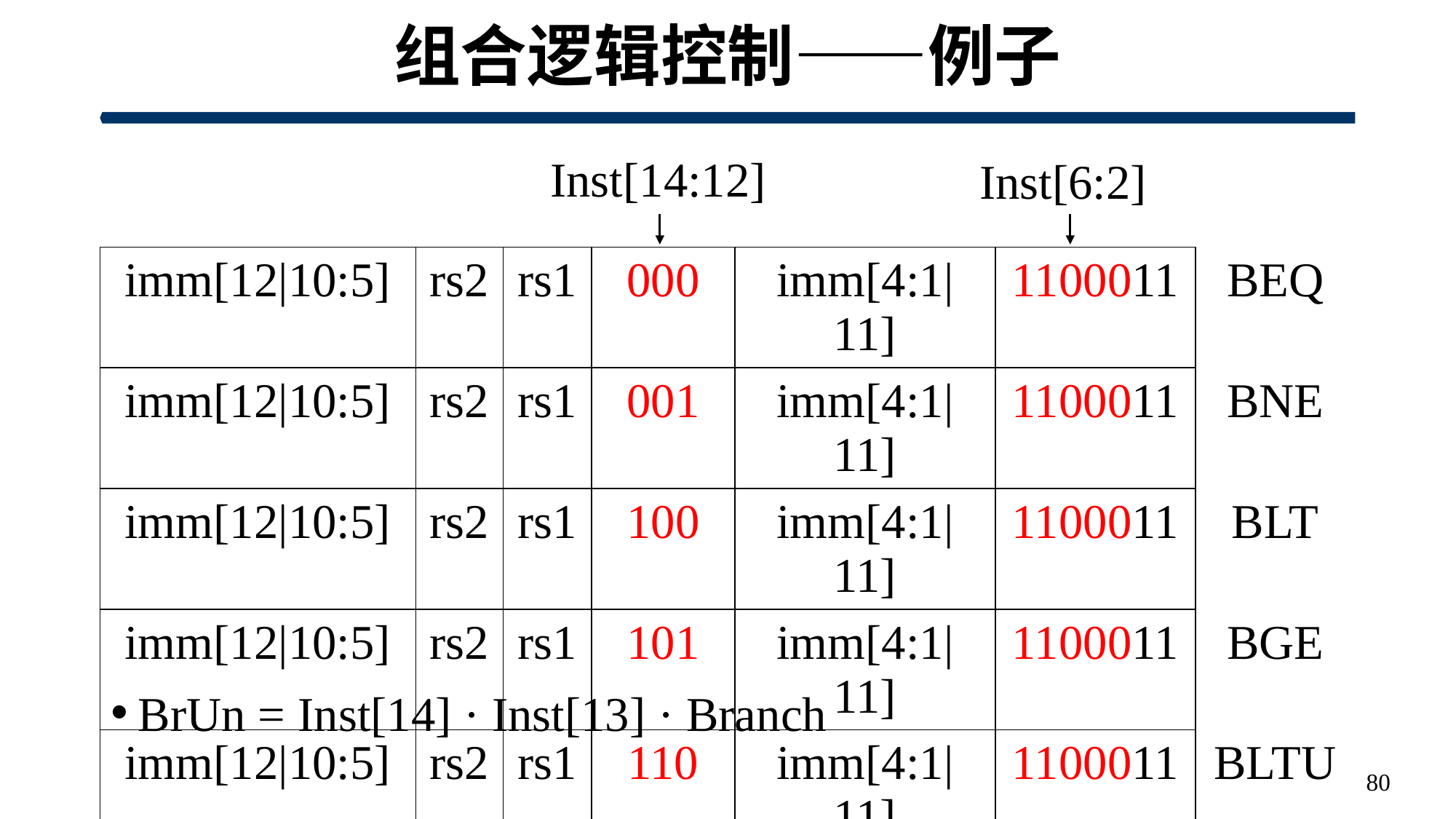

# 组合逻辑控制——例子

BrUn = Inst[14] · Inst[13] · Branch
Inst[14:12]
Inst[6:2]
| imm[12|10:5] | rs2 | rs1 | 000 | imm[4:1|11] | 1100011 | BEQ |
| --- | --- | --- | --- | --- | --- | --- |
| imm[12|10:5] | rs2 | rs1 | 001 | imm[4:1|11] | 1100011 | BNE |
| imm[12|10:5] | rs2 | rs1 | 100 | imm[4:1|11] | 1100011 | BLT |
| imm[12|10:5] | rs2 | rs1 | 101 | imm[4:1|11] | 1100011 | BGE |
| imm[12|10:5] | rs2 | rs1 | 110 | imm[4:1|11] | 1100011 | BLTU |
| imm[12|10:5] | rs2 | rs1 | 111 | imm[4:1|11] | 1100011 | BGEU |
80